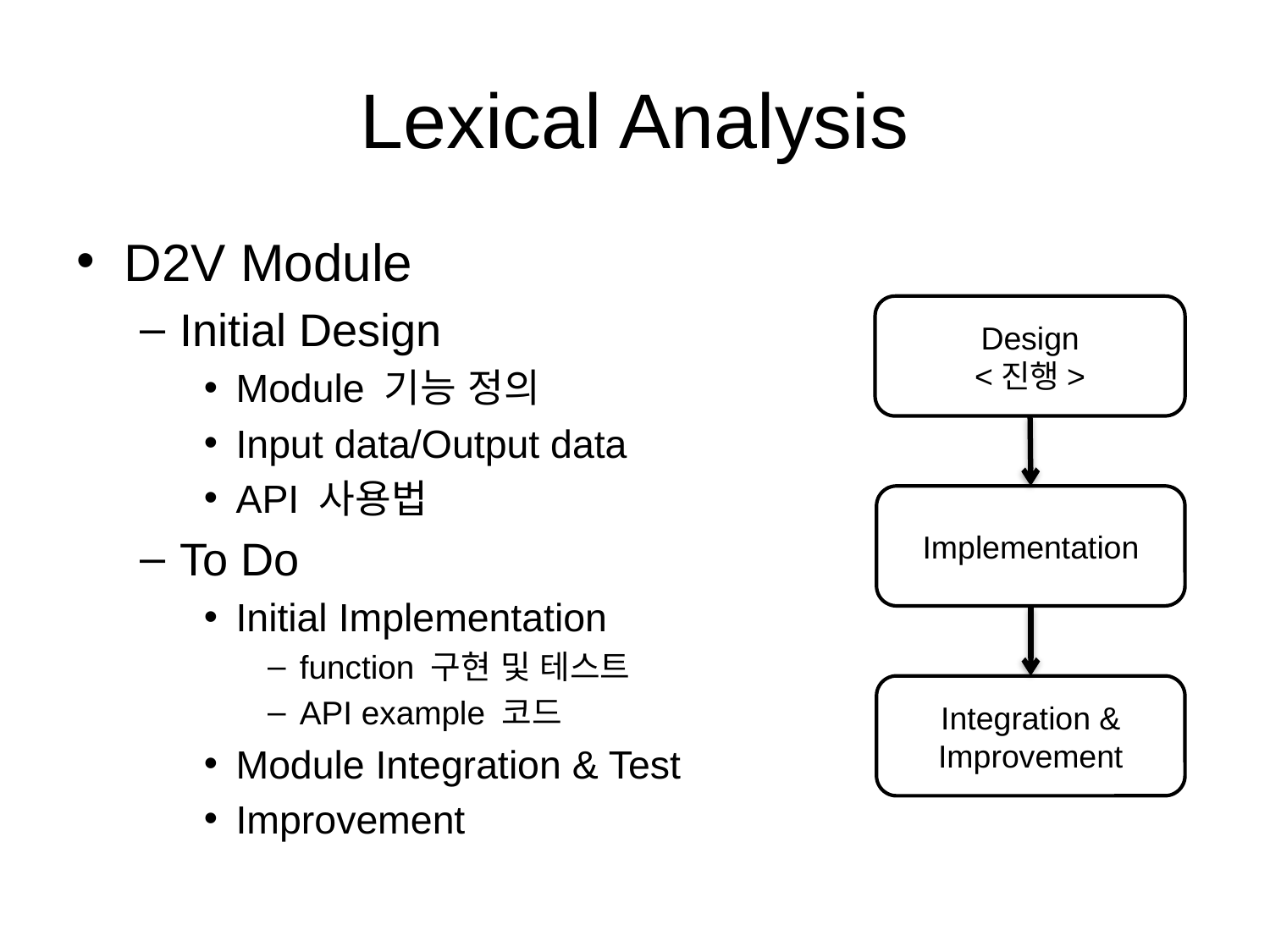

# Lexical Analysis
D2V Module
Initial Design
Module 기능 정의
Input data/Output data
API 사용법
To Do
Initial Implementation
function 구현 및 테스트
API example 코드
Module Integration & Test
Improvement

Design
<진행>
Implementation
Integration & Improvement